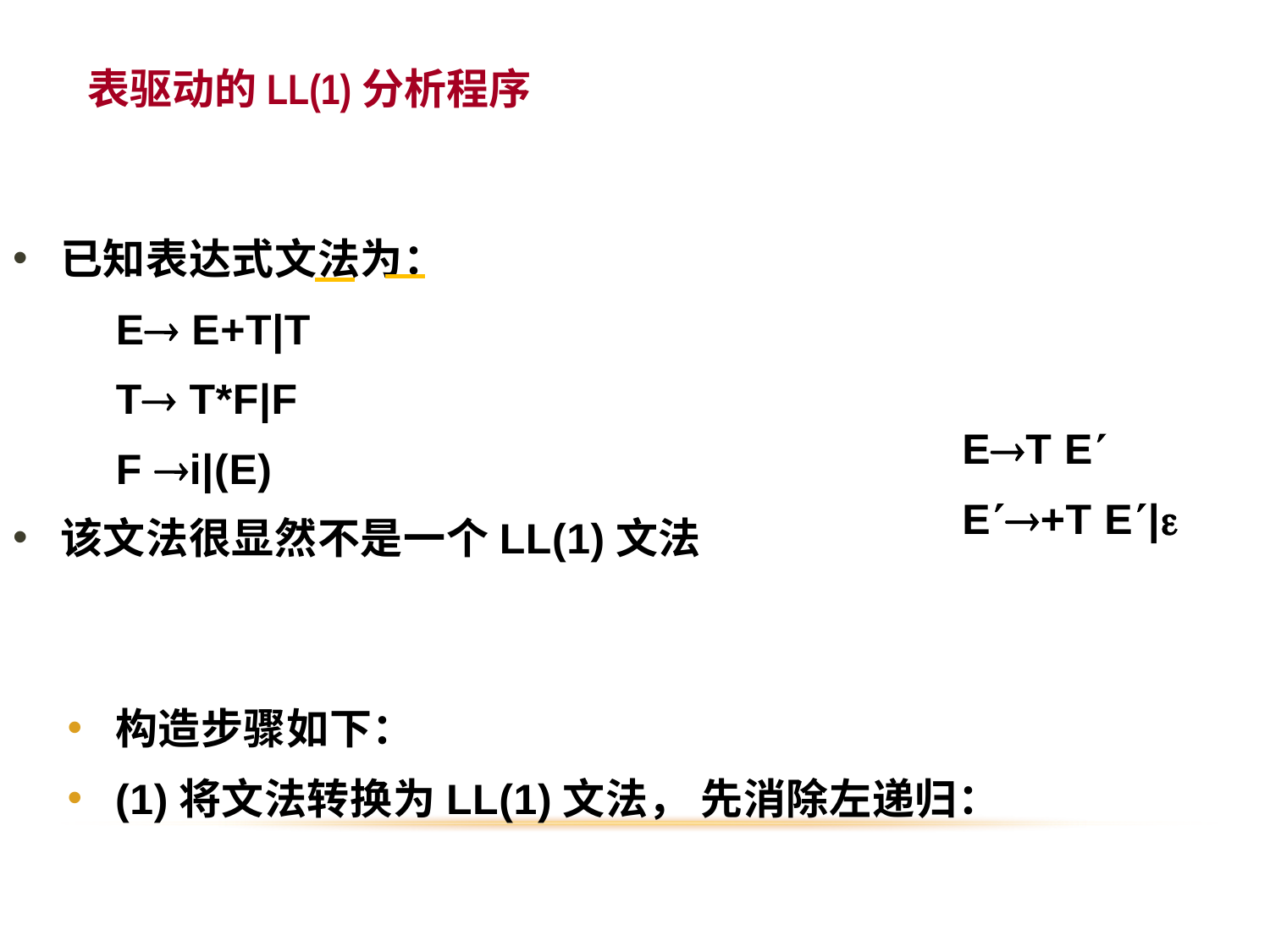

表驱动的LL(1)分析程序
已知表达式文法为：
	E→ E+T|T
	T→ T*F|F
	F →i|(E)
该文法很显然不是一个LL(1)文法
		E→T E′
		E′→+T E′|ε
构造步骤如下：
(1)将文法转换为LL(1)文法， 先消除左递归：

8